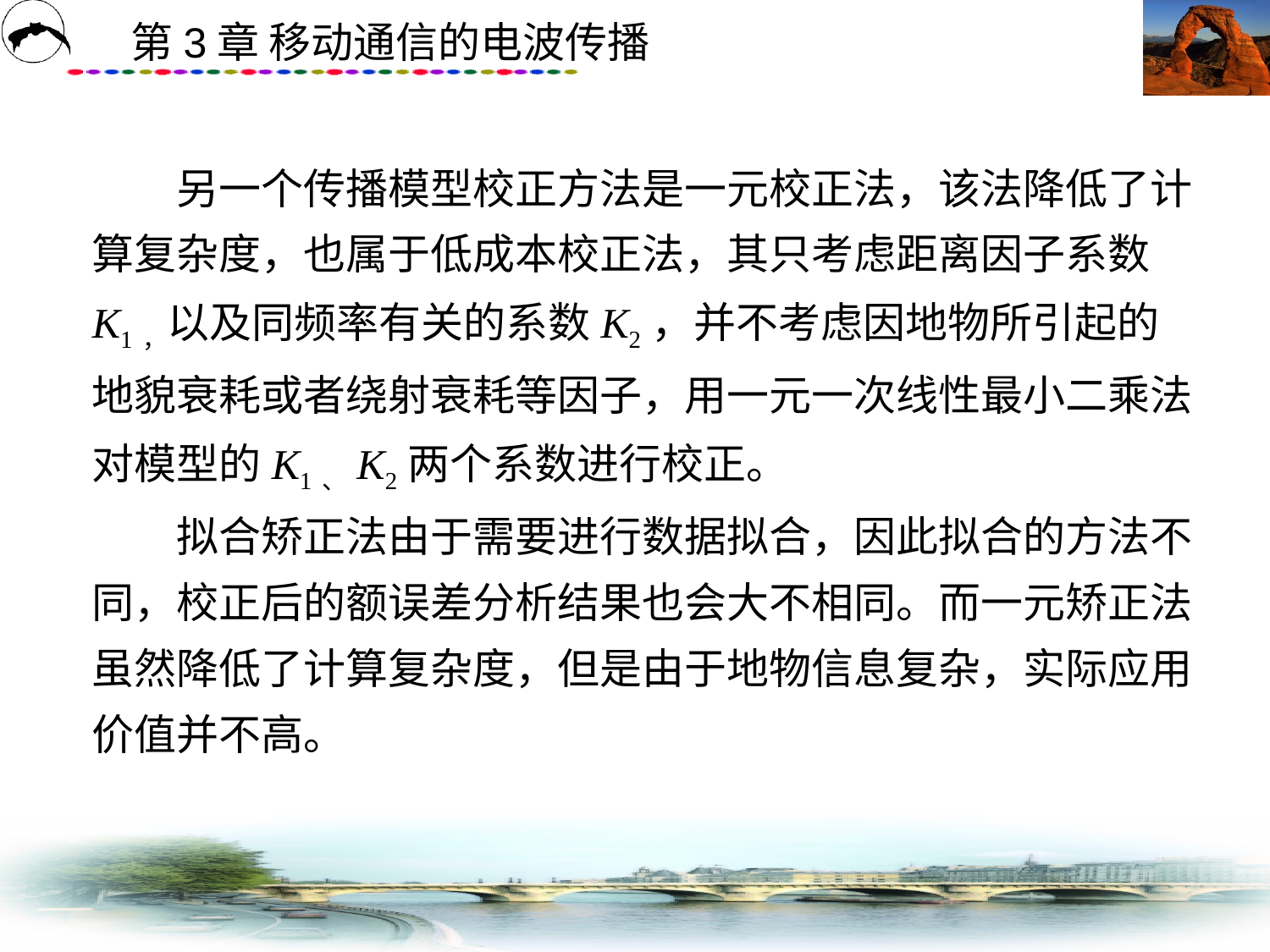

# 另一个传播模型校正方法是一元校正法，该法降低了计算复杂度，也属于低成本校正法，其只考虑距离因子系数K1，以及同频率有关的系数K2，并不考虑因地物所引起的地貌衰耗或者绕射衰耗等因子，用一元一次线性最小二乘法对模型的K1、K2两个系数进行校正。 　　拟合矫正法由于需要进行数据拟合，因此拟合的方法不同，校正后的额误差分析结果也会大不相同。而一元矫正法虽然降低了计算复杂度，但是由于地物信息复杂，实际应用价值并不高。